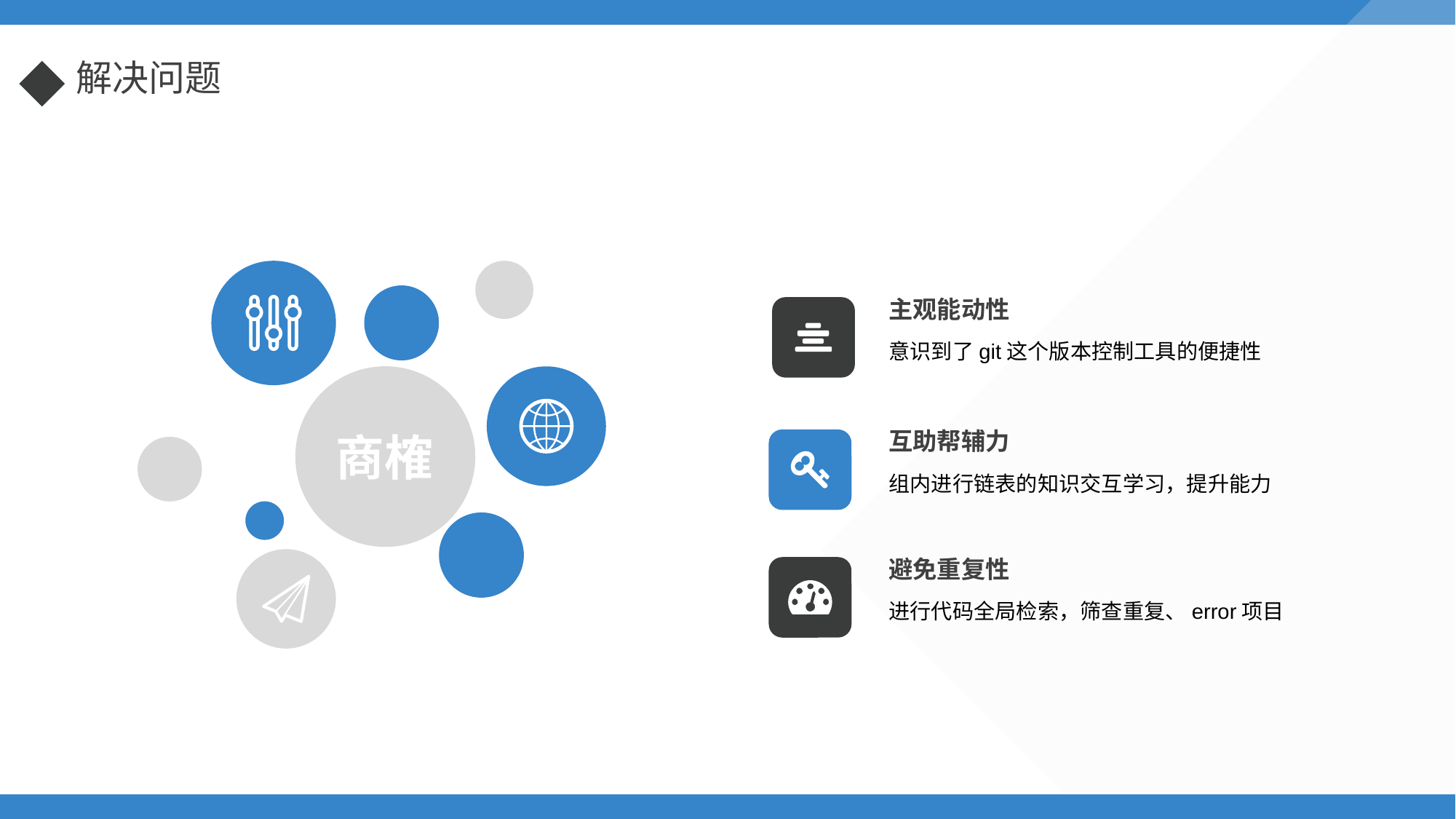

解决问题

商榷

主观能动性
意识到了git这个版本控制工具的便捷性

互助帮辅力
组内进行链表的知识交互学习，提升能力

避免重复性
进行代码全局检索，筛查重复、error项目